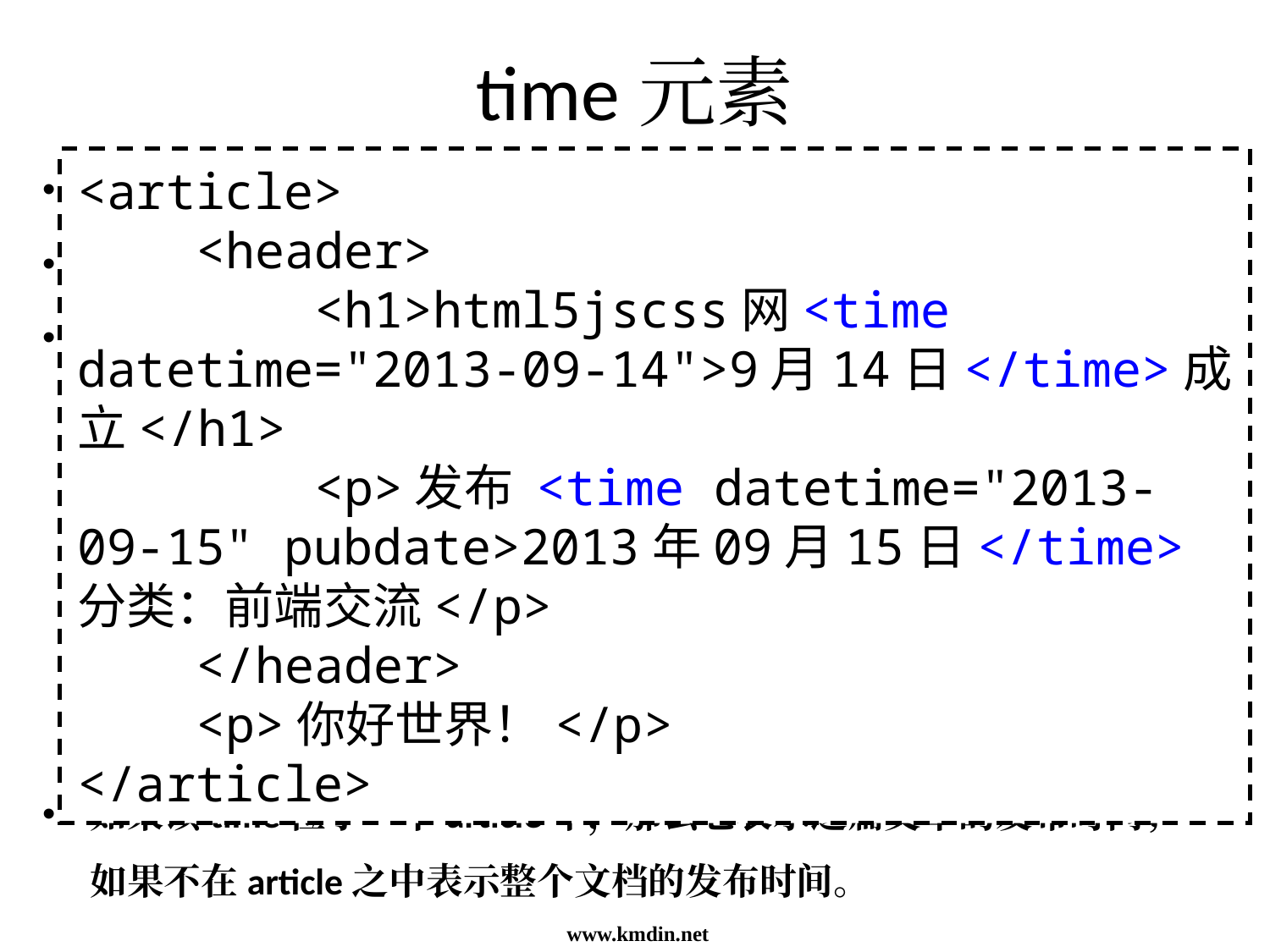

# time元素
time元素是全新的标签,time元素用来标记一篇文章的发布时间。
<time datetime="2013-02-15" pubdate>2013年9月15日</time>
time标签一般有三个组成部分
机器可识别的时间戳：格式必须是年月日的数字以减号相隔，如果增加时间，那就在日期后面加字母T然后跟24小时格式的时间值以及时区偏移量，形如datetime="2013-9-15T22:49:40+08:00"
人可识别的文本内容：格式随意，只要能看懂。
一个可选的pubdata标记：pubdata是个布尔值，如果需要，写上属性名就好pubdata。但是为了美观，我们也可以写成pubdata=""
如果该time位于一个article中，那么它表示这篇文章的发布时间；如果不在article之中表示整个文档的发布时间。
<article>
    <header>
        <h1>html5jscss网<time datetime="2013-09-14">9月14日</time>成立</h1>
        <p>发布 <time datetime="2013-09-15" pubdate>2013年09月15日</time> 分类：前端交流</p>
    </header>
    <p>你好世界！</p>
</article>